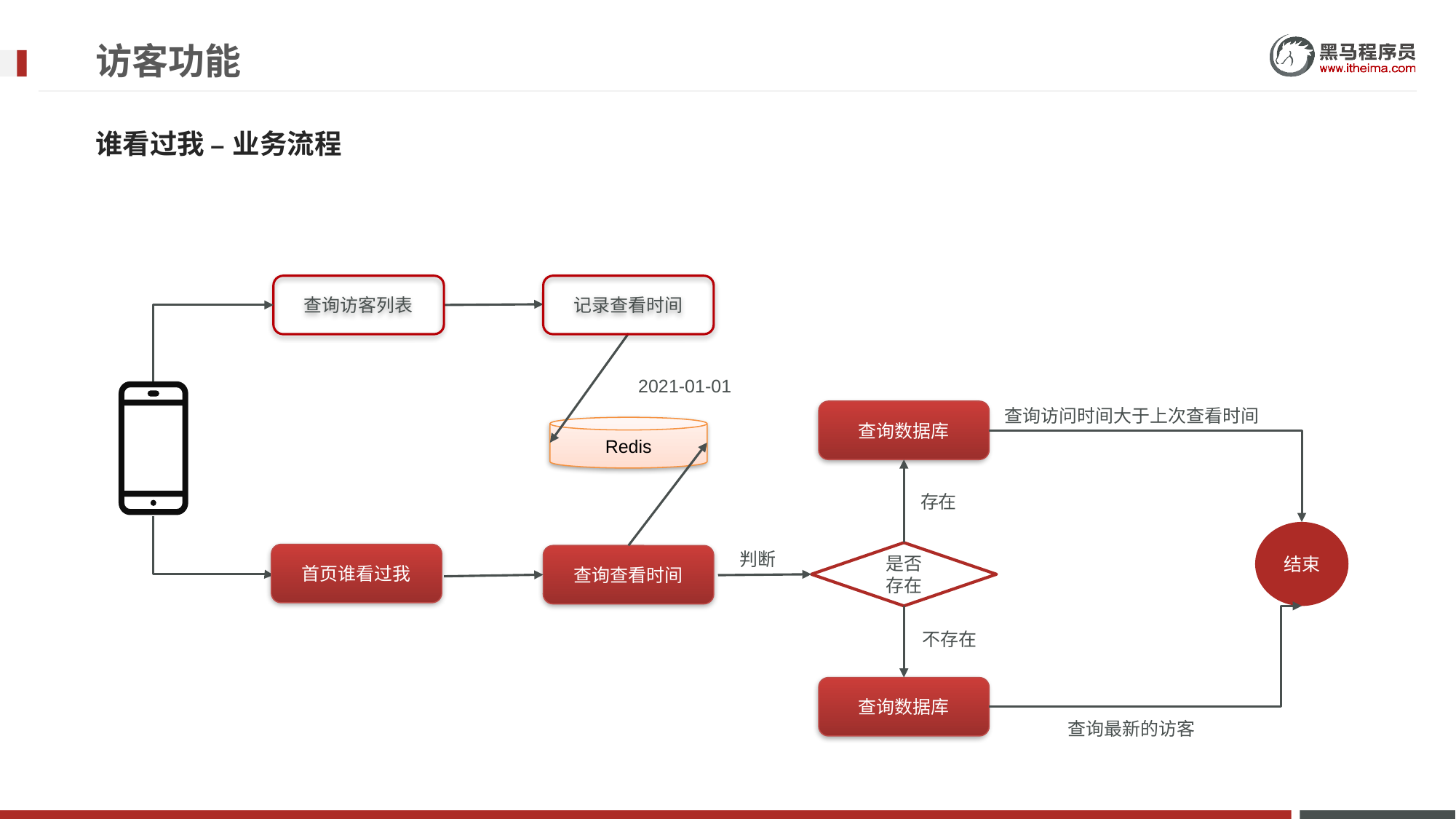

# 访客功能
谁看过我-业务流程
查询访客列表
记录查看时间
2021-01-01

查询访问时间大于上次查看时间
查询数据库
Redis
存在
结束
判断
是否
存在
首页谁看过我
查询查看时间
不存在
查询最新的访客
查询数据库